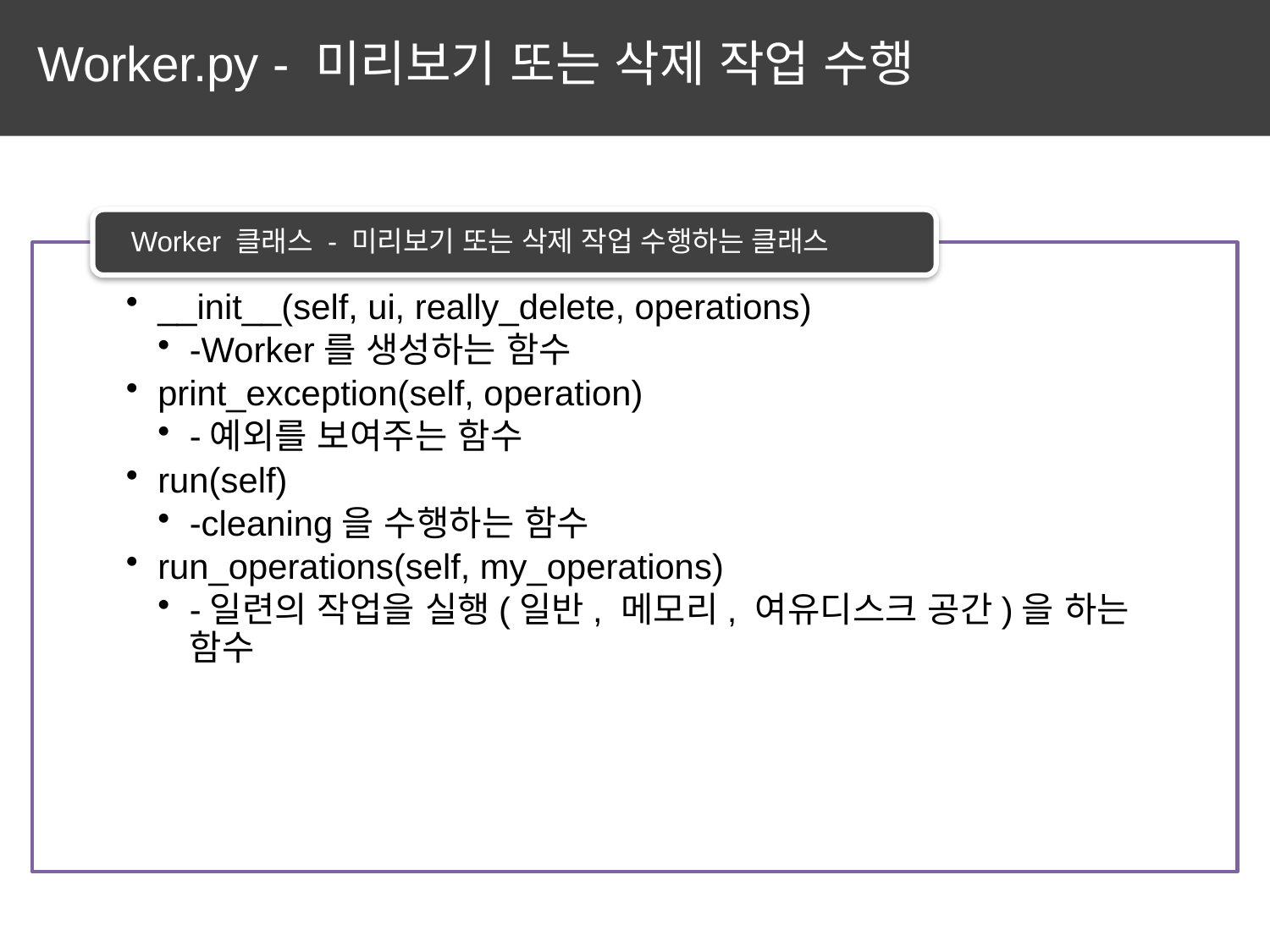

Worker.py - 미리보기 또는 삭제 작업 수행
__init__(self, ui, really_delete, operations)
-Worker를 생성하는 함수
print_exception(self, operation)
-예외를 보여주는 함수
run(self)
-cleaning을 수행하는 함수
run_operations(self, my_operations)
-일련의 작업을 실행(일반, 메모리, 여유디스크 공간)을 하는 함수
Worker 클래스 - 미리보기 또는 삭제 작업 수행하는 클래스